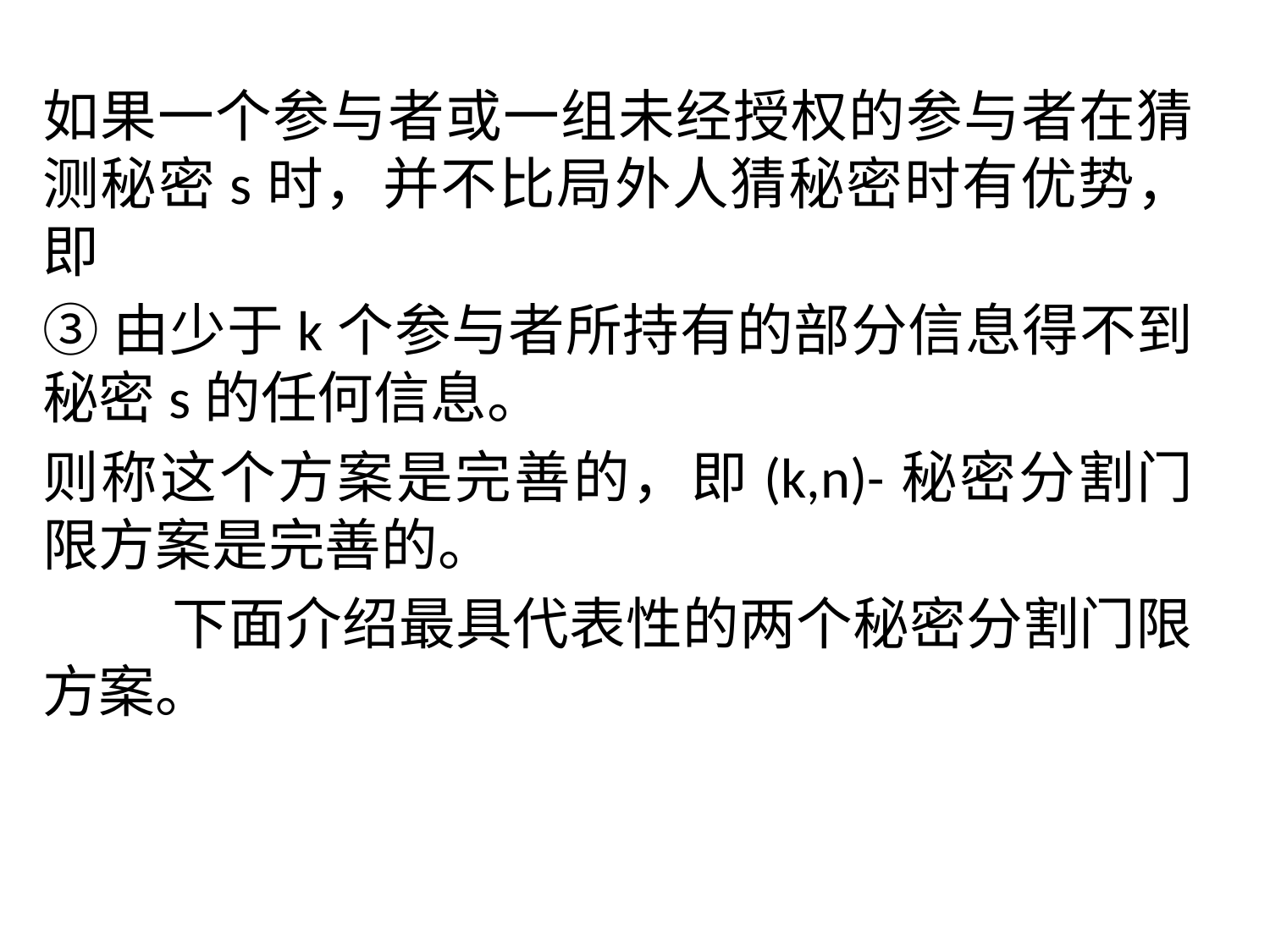

如果一个参与者或一组未经授权的参与者在猜测秘密s时，并不比局外人猜秘密时有优势，即
③由少于k个参与者所持有的部分信息得不到秘密s的任何信息。
则称这个方案是完善的，即(k,n)-秘密分割门限方案是完善的。
         下面介绍最具代表性的两个秘密分割门限方案。